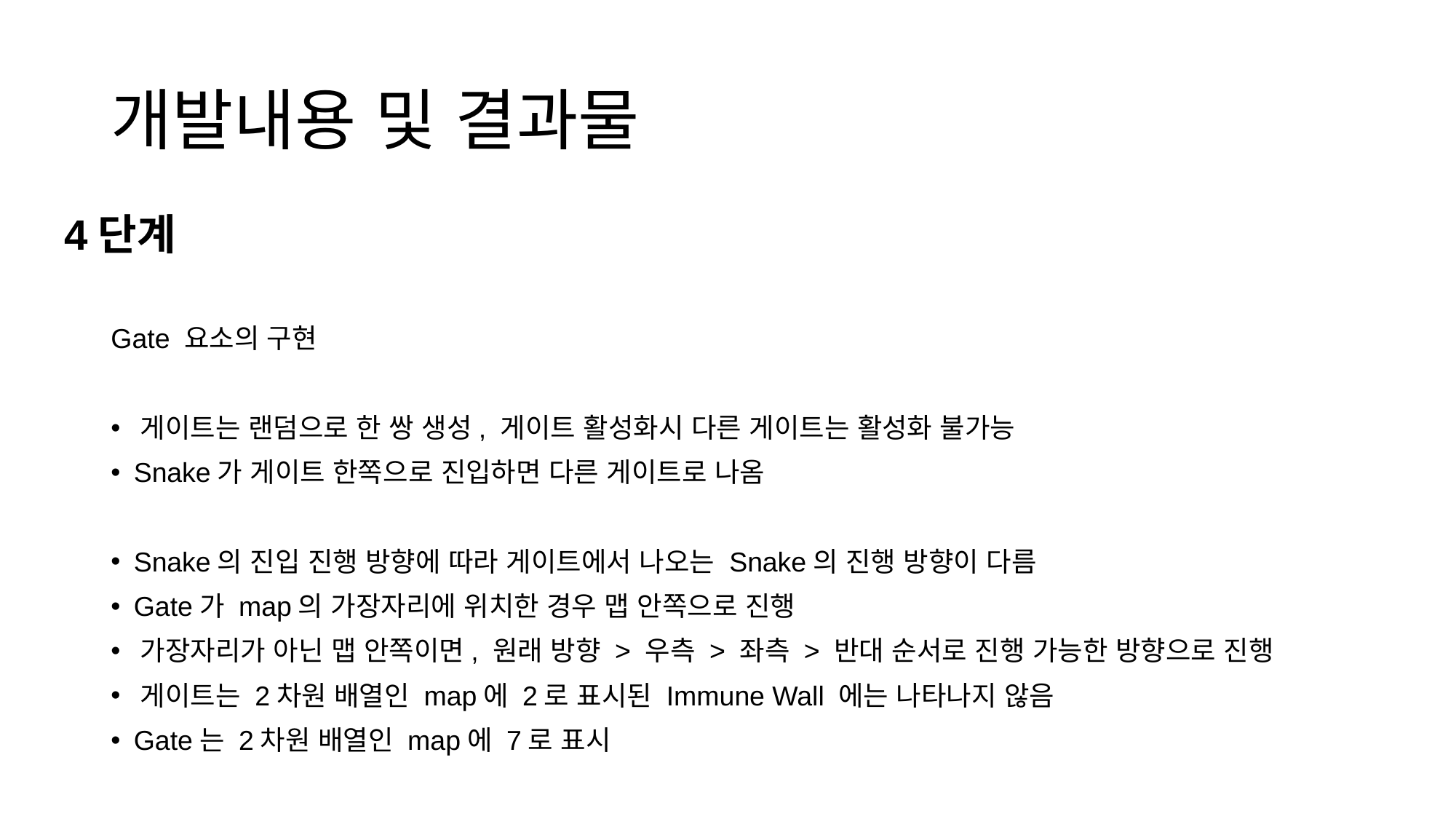

# 개발내용 및 결과물
4단계

Gate 요소의 구현

 게이트는 랜덤으로 한 쌍 생성, 게이트 활성화시 다른 게이트는 활성화 불가능
 Snake가 게이트 한쪽으로 진입하면 다른 게이트로 나옴

 Snake의 진입 진행 방향에 따라 게이트에서 나오는 Snake의 진행 방향이 다름
 Gate가 map의 가장자리에 위치한 경우 맵 안쪽으로 진행
 가장자리가 아닌 맵 안쪽이면, 원래 방향 > 우측 > 좌측 > 반대 순서로 진행 가능한 방향으로 진행
 게이트는 2차원 배열인 map에 2로 표시된 Immune Wall 에는 나타나지 않음
 Gate는 2차원 배열인 map에 7로 표시